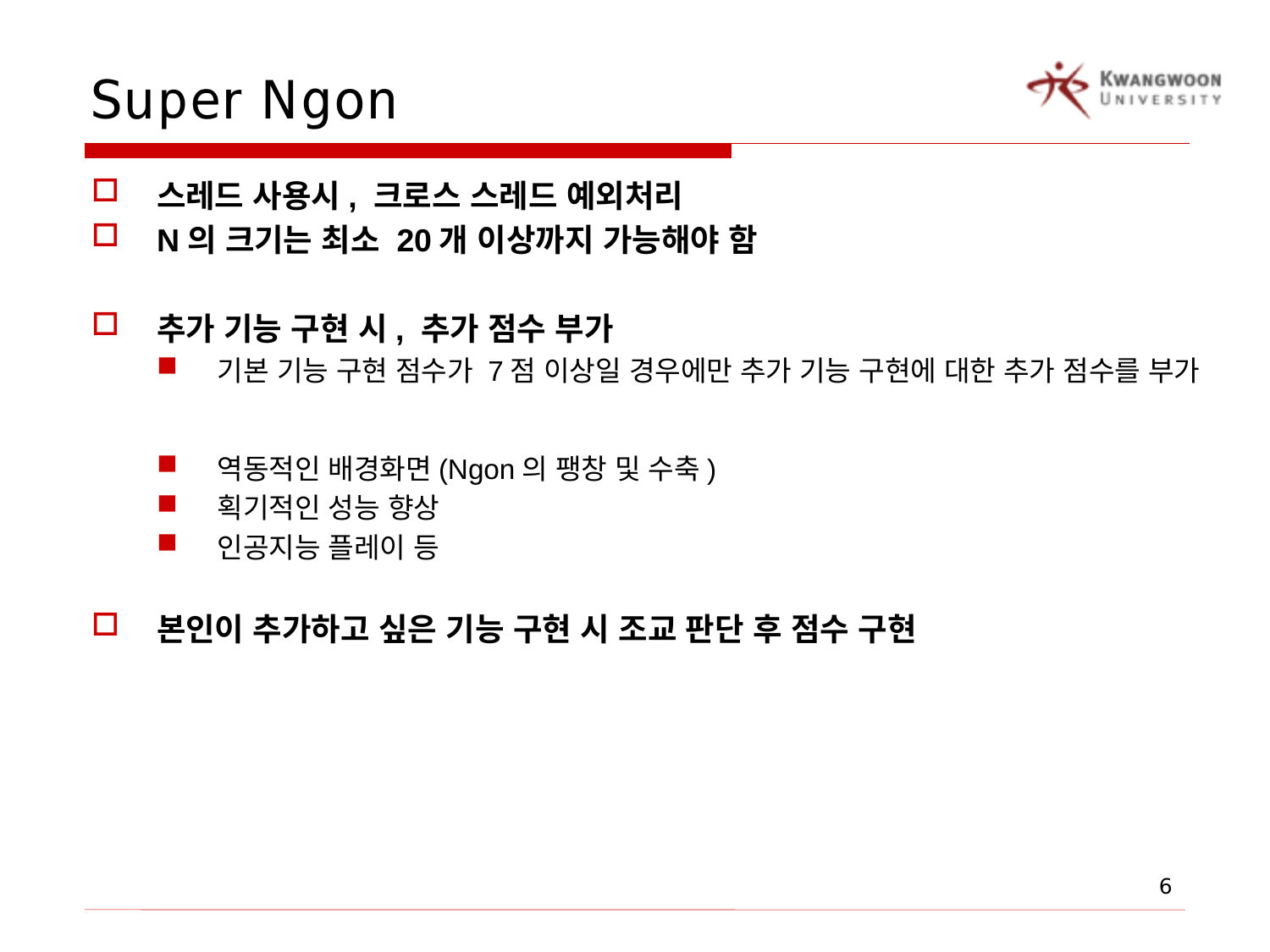

# Super Ngon
스레드 사용시, 크로스 스레드 예외처리
N의 크기는 최소 20개 이상까지 가능해야 함

추가 기능 구현 시, 추가 점수 부가
기본 기능 구현 점수가 7점 이상일 경우에만 추가 기능 구현에 대한 추가 점수를 부가

역동적인 배경화면(Ngon의 팽창 및 수축)
획기적인 성능 향상
인공지능 플레이 등

본인이 추가하고 싶은 기능 구현 시 조교 판단 후 점수 구현

6